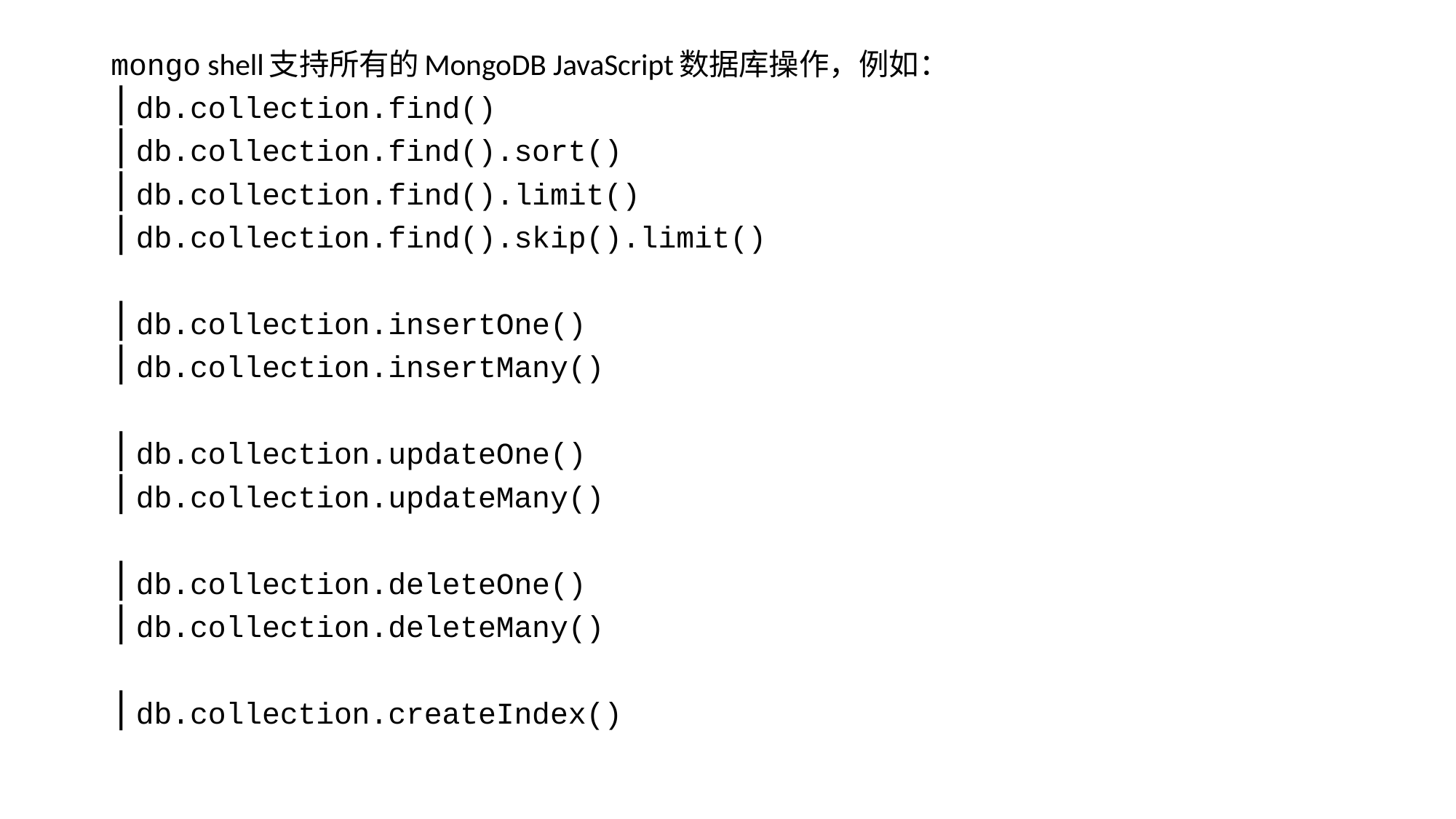

mongo shell支持所有的MongoDB JavaScript数据库操作，例如：
db.collection.find()
db.collection.find().sort()
db.collection.find().limit()
db.collection.find().skip().limit()

db.collection.insertOne()
db.collection.insertMany()

db.collection.updateOne()
db.collection.updateMany()

db.collection.deleteOne()
db.collection.deleteMany()

db.collection.createIndex()